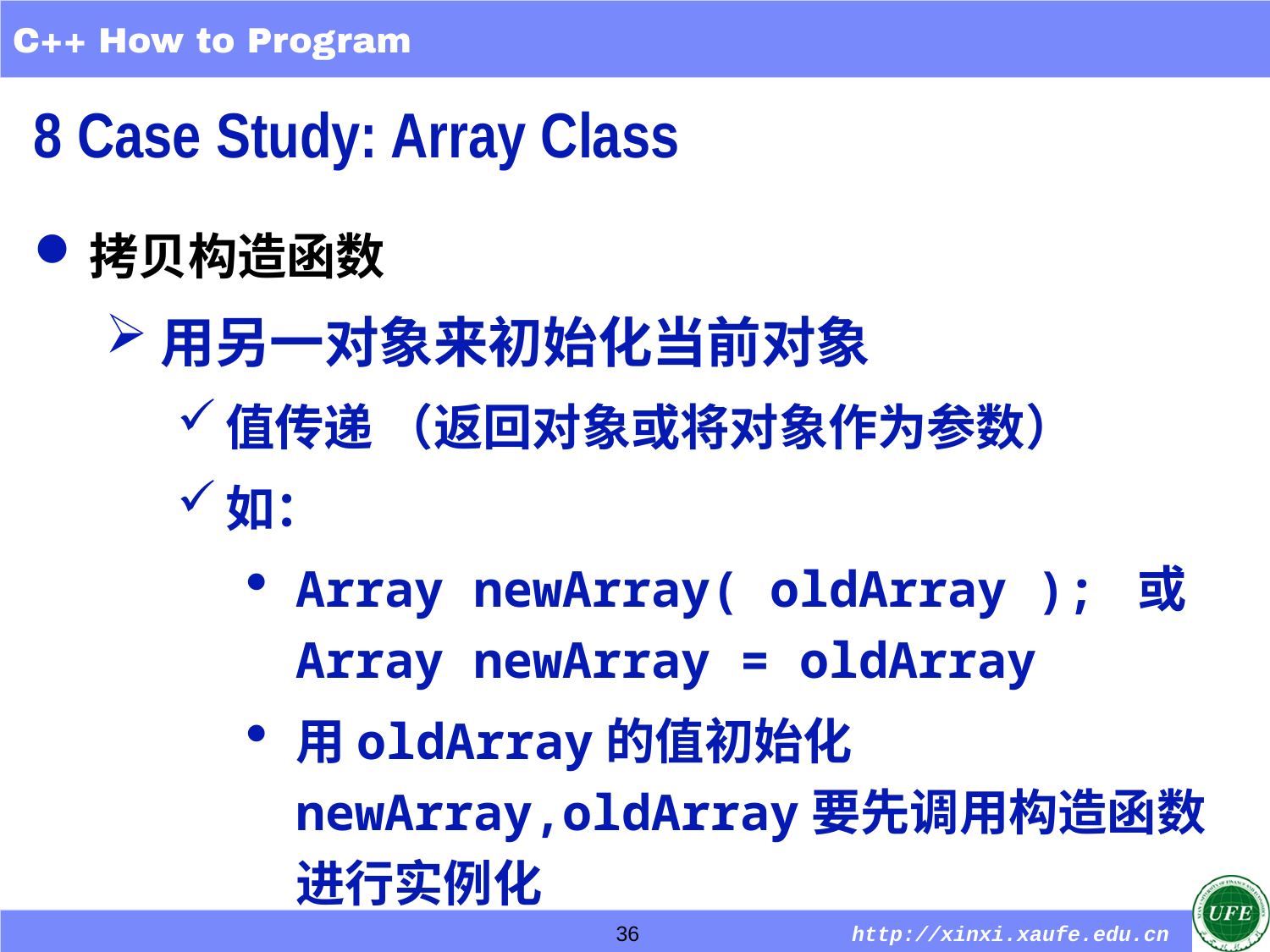

8 Case Study: Array Class
拷贝构造函数
用另一对象来初始化当前对象
值传递 （返回对象或将对象作为参数）
如：
Array newArray( oldArray ); 或
Array newArray = oldArray
用oldArray的值初始化newArray,oldArray要先调用构造函数进行实例化
36